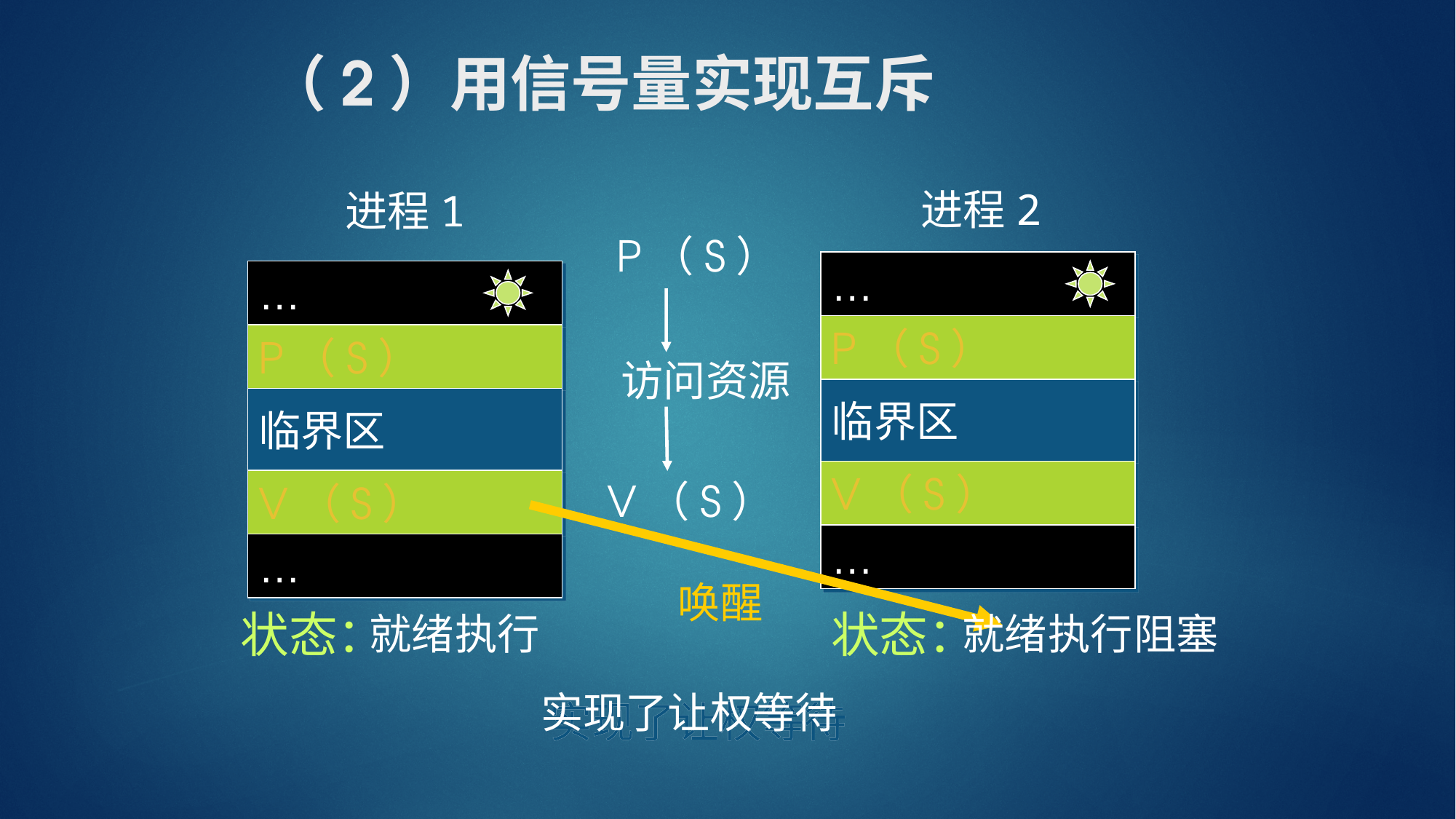

# （2）用信号量实现互斥
进程2
进程1
P（S）
…
…

P（S）
P（S）
访问资源
临界区
临界区

V（S）
V（S）
V（S）

…
…
唤醒
状态：
状态：
就绪
执行
就绪
执行
阻塞
实现了让权等待